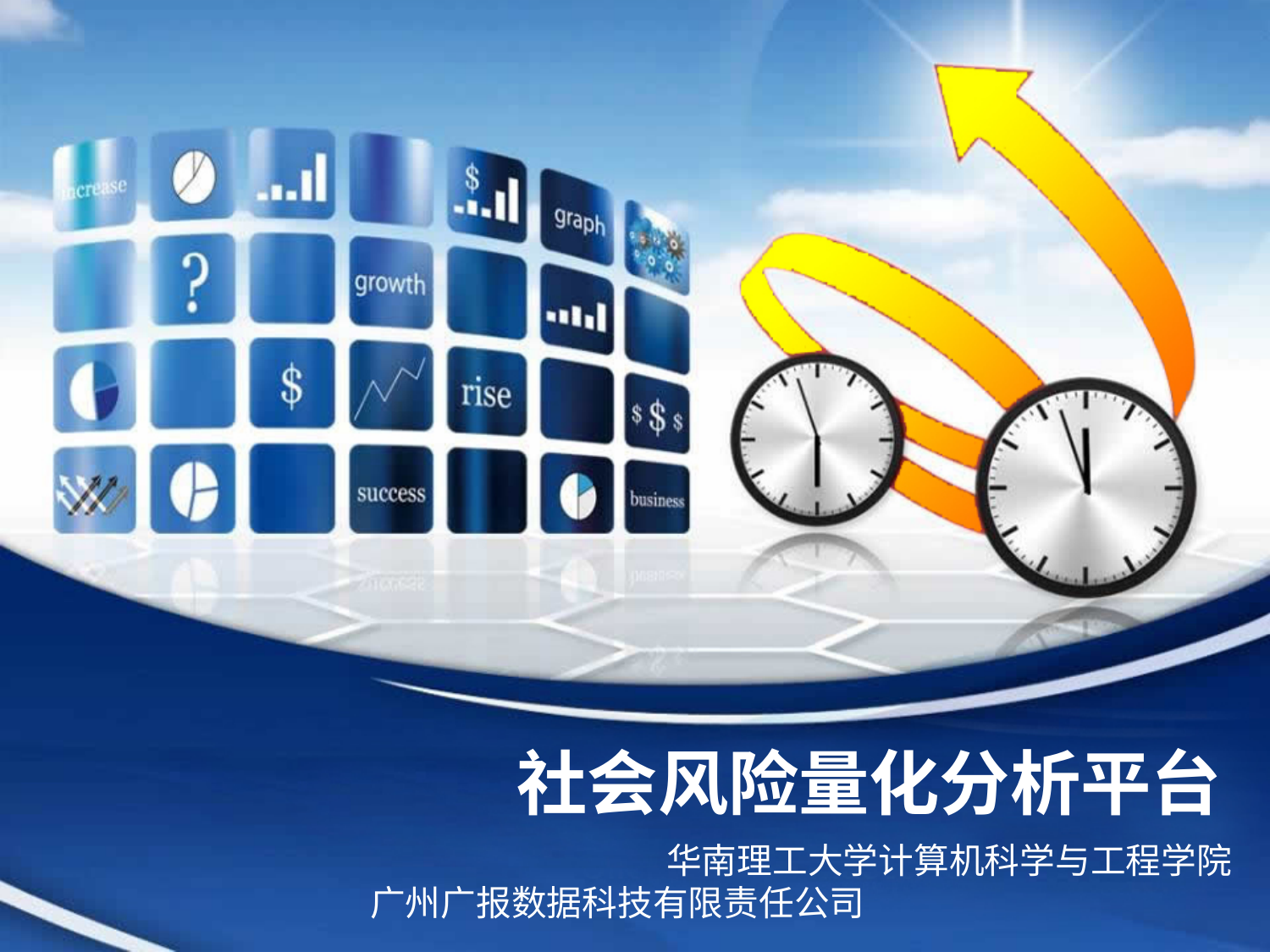

社会风险量化分析平台
                                华南理工大学计算机科学与工程学院
                                   广州广报数据科技有限责任公司